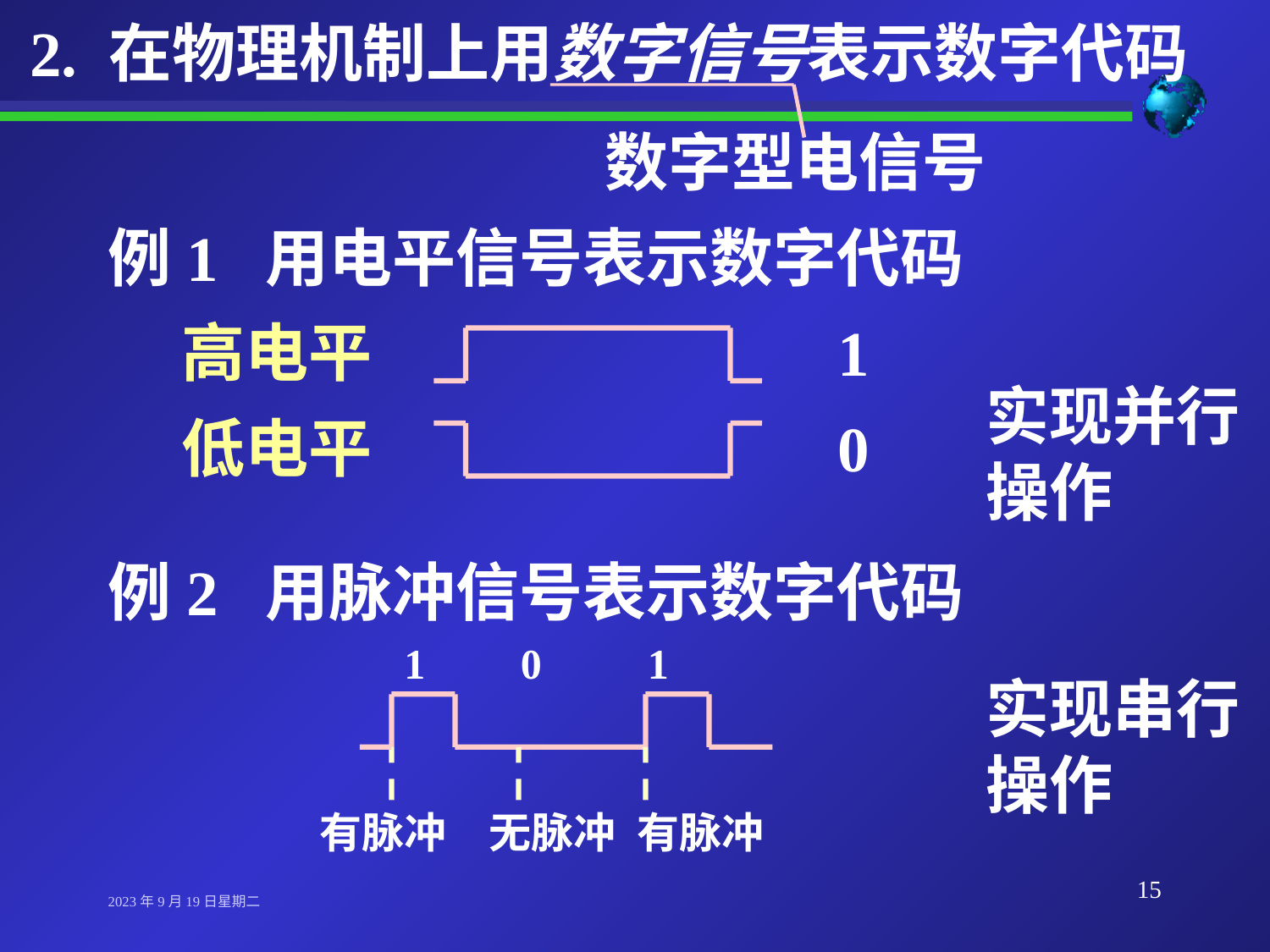

2. 在物理机制上用数字信号表示数字代码

数字型电信号
例1  用电平信号表示数字代码
高电平
1

实现并行操作
低电平
0

例2  用脉冲信号表示数字代码
1
0
1
实现串行操作

有脉冲
无脉冲
有脉冲
15
2023年9月19日星期二